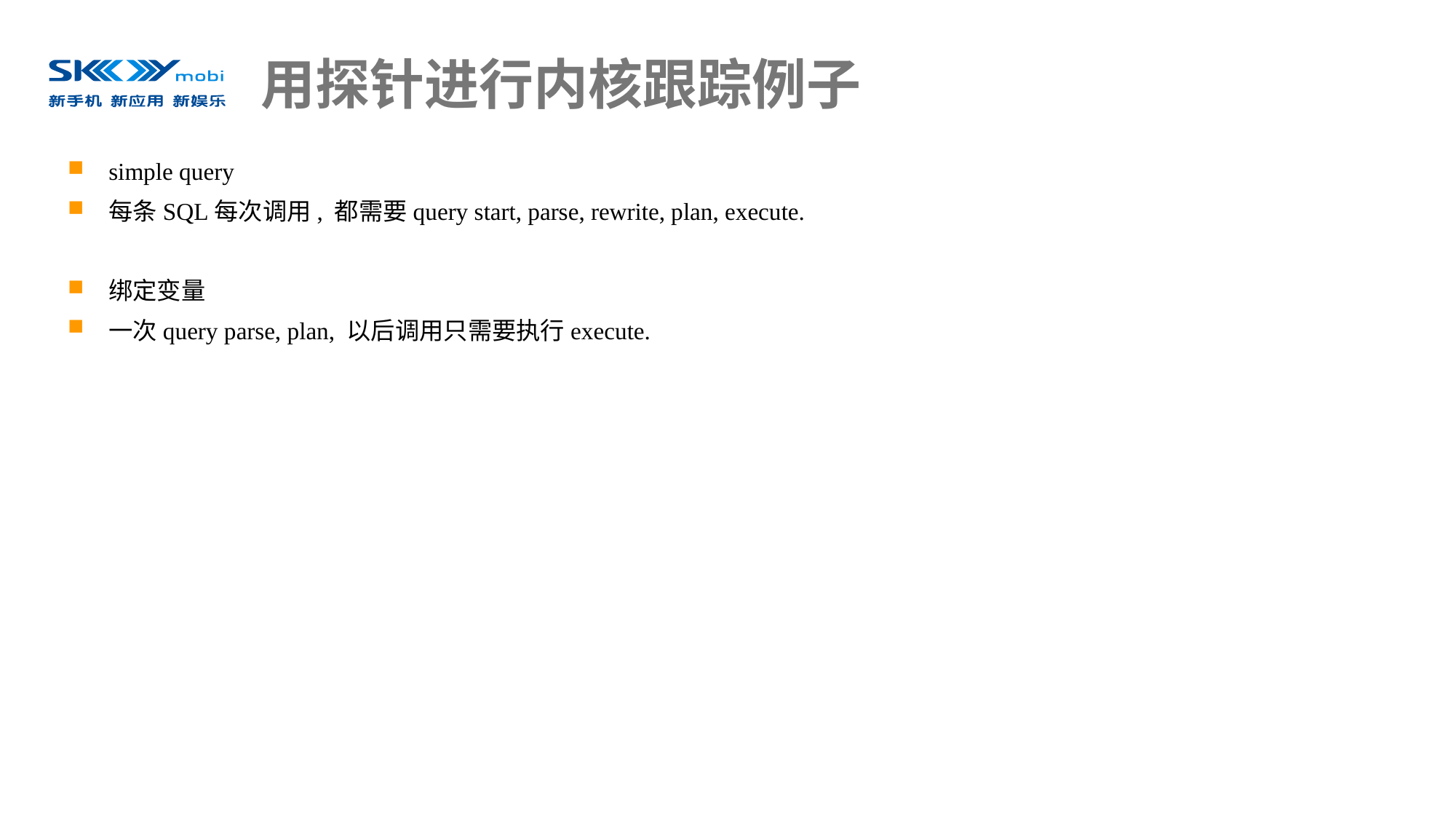

# 用探针进行内核跟踪例子
simple query
每条SQL每次调用, 都需要query start, parse, rewrite, plan, execute.

绑定变量
一次query parse, plan, 以后调用只需要执行execute.